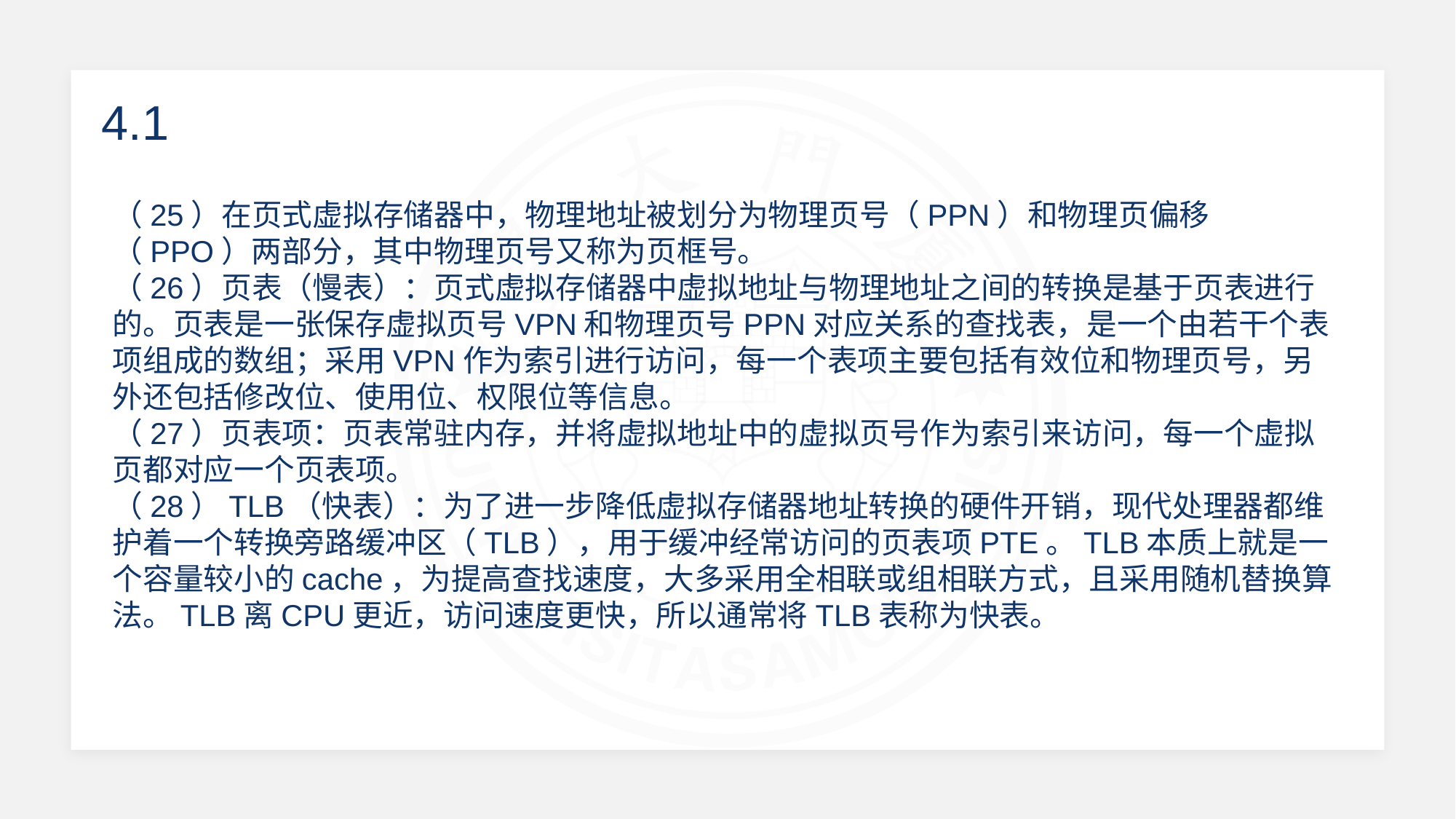

4.1
（25）在页式虚拟存储器中，物理地址被划分为物理页号（PPN）和物理页偏移（PPO）两部分，其中物理页号又称为页框号。
（26）页表（慢表）：页式虚拟存储器中虚拟地址与物理地址之间的转换是基于页表进行的。页表是一张保存虚拟页号VPN和物理页号PPN对应关系的查找表，是一个由若干个表项组成的数组；采用VPN作为索引进行访问，每一个表项主要包括有效位和物理页号，另外还包括修改位、使用位、权限位等信息。
（27）页表项：页表常驻内存，并将虚拟地址中的虚拟页号作为索引来访问，每一个虚拟页都对应一个页表项。
（28）TLB（快表）：为了进一步降低虚拟存储器地址转换的硬件开销，现代处理器都维护着一个转换旁路缓冲区（TLB），用于缓冲经常访问的页表项PTE。TLB本质上就是一个容量较小的cache，为提高查找速度，大多采用全相联或组相联方式，且采用随机替换算法。TLB离CPU更近，访问速度更快，所以通常将TLB表称为快表。